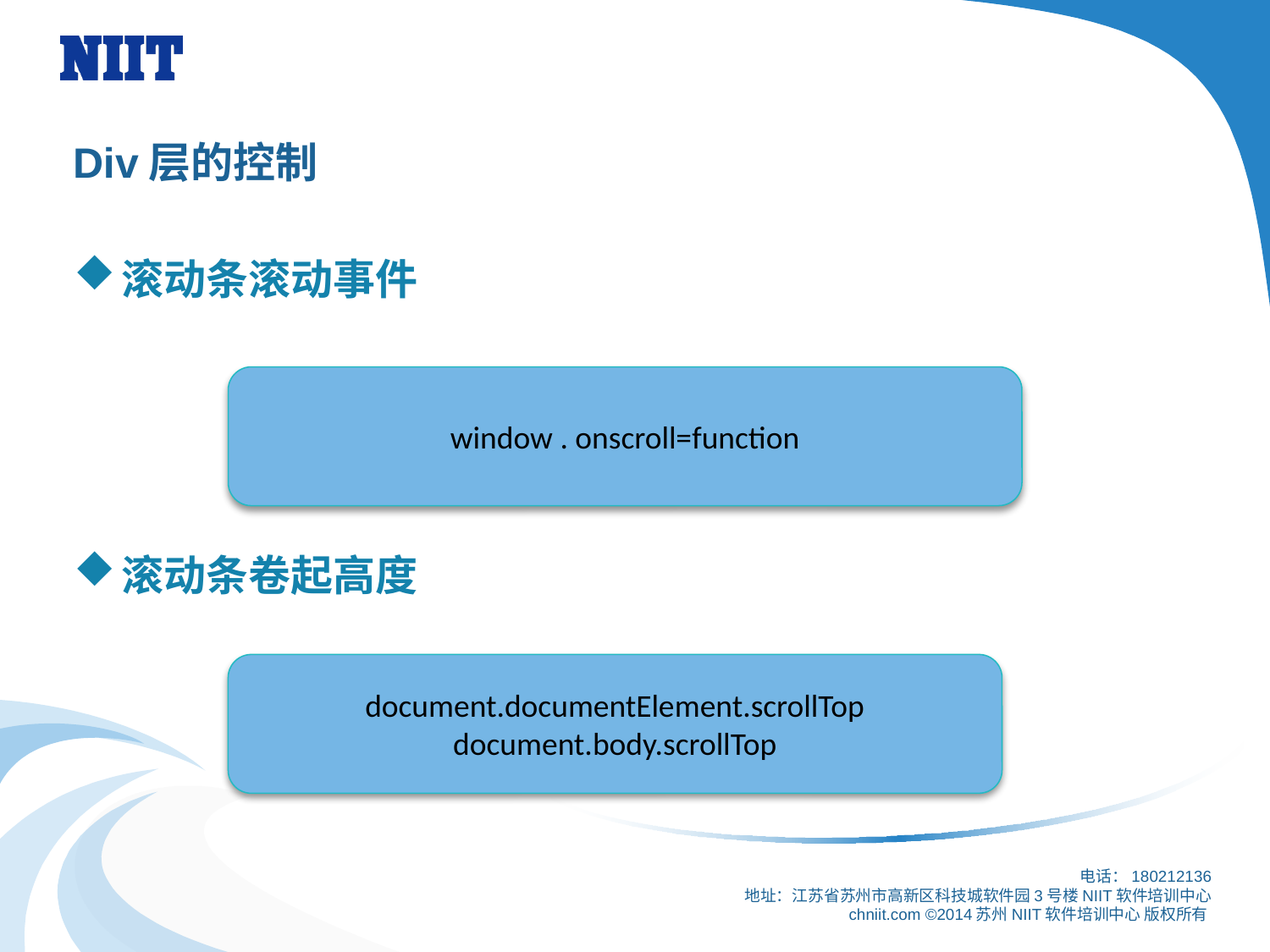

# Div层的控制
滚动条滚动事件

滚动条卷起高度
window . onscroll=function
document.documentElement.scrollTop
document.body.scrollTop